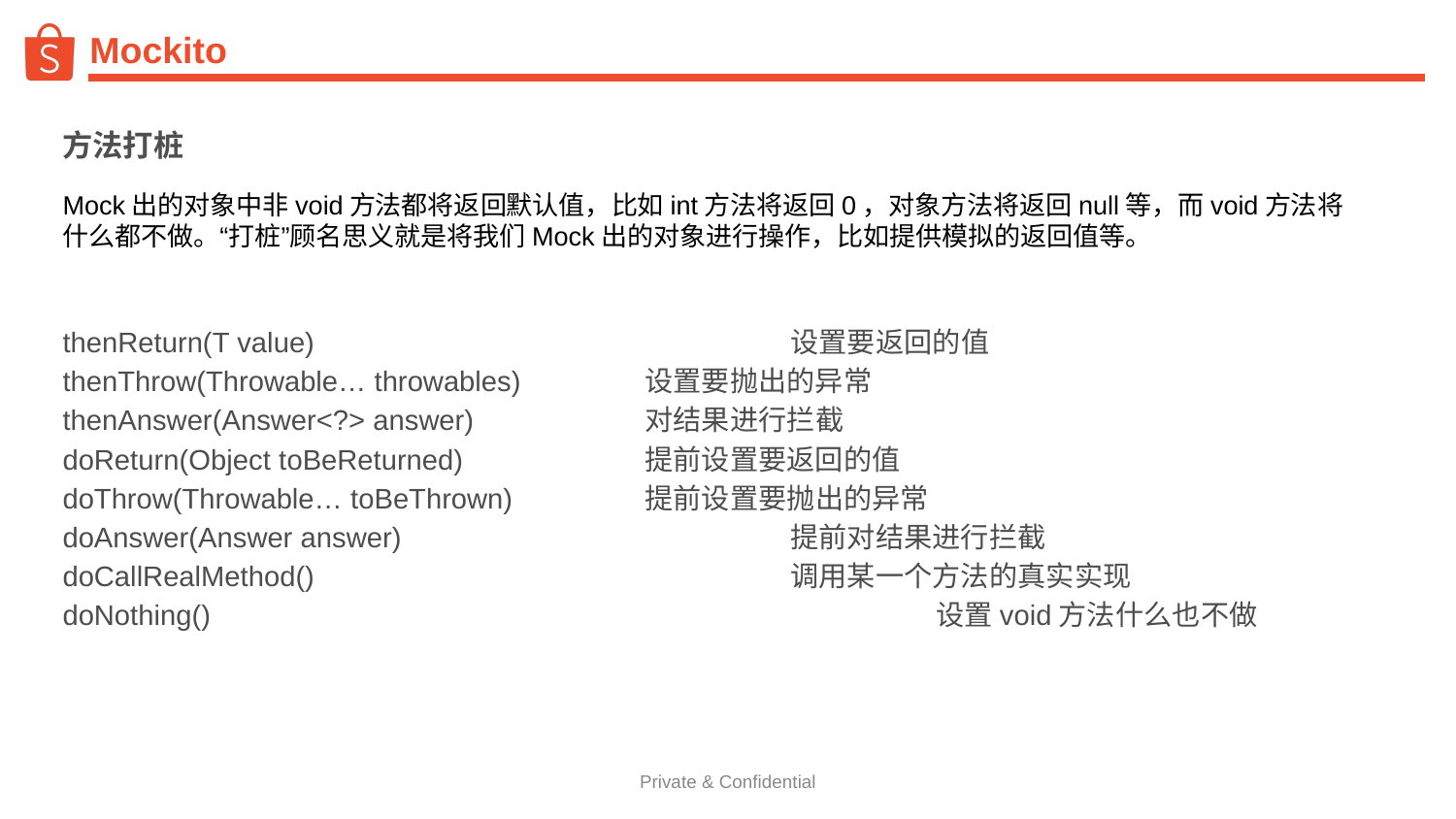

# Mockito
方法打桩
Mock出的对象中非void方法都将返回默认值，比如int方法将返回0，对象方法将返回null等，而void方法将什么都不做。“打桩”顾名思义就是将我们Mock出的对象进行操作，比如提供模拟的返回值等。
thenReturn(T value)				设置要返回的值
thenThrow(Throwable… throwables)	设置要抛出的异常
thenAnswer(Answer<?> answer)		对结果进行拦截
doReturn(Object toBeReturned)		提前设置要返回的值
doThrow(Throwable… toBeThrown)	提前设置要抛出的异常
doAnswer(Answer answer)			提前对结果进行拦截
doCallRealMethod()				调用某一个方法的真实实现
doNothing()					设置void方法什么也不做